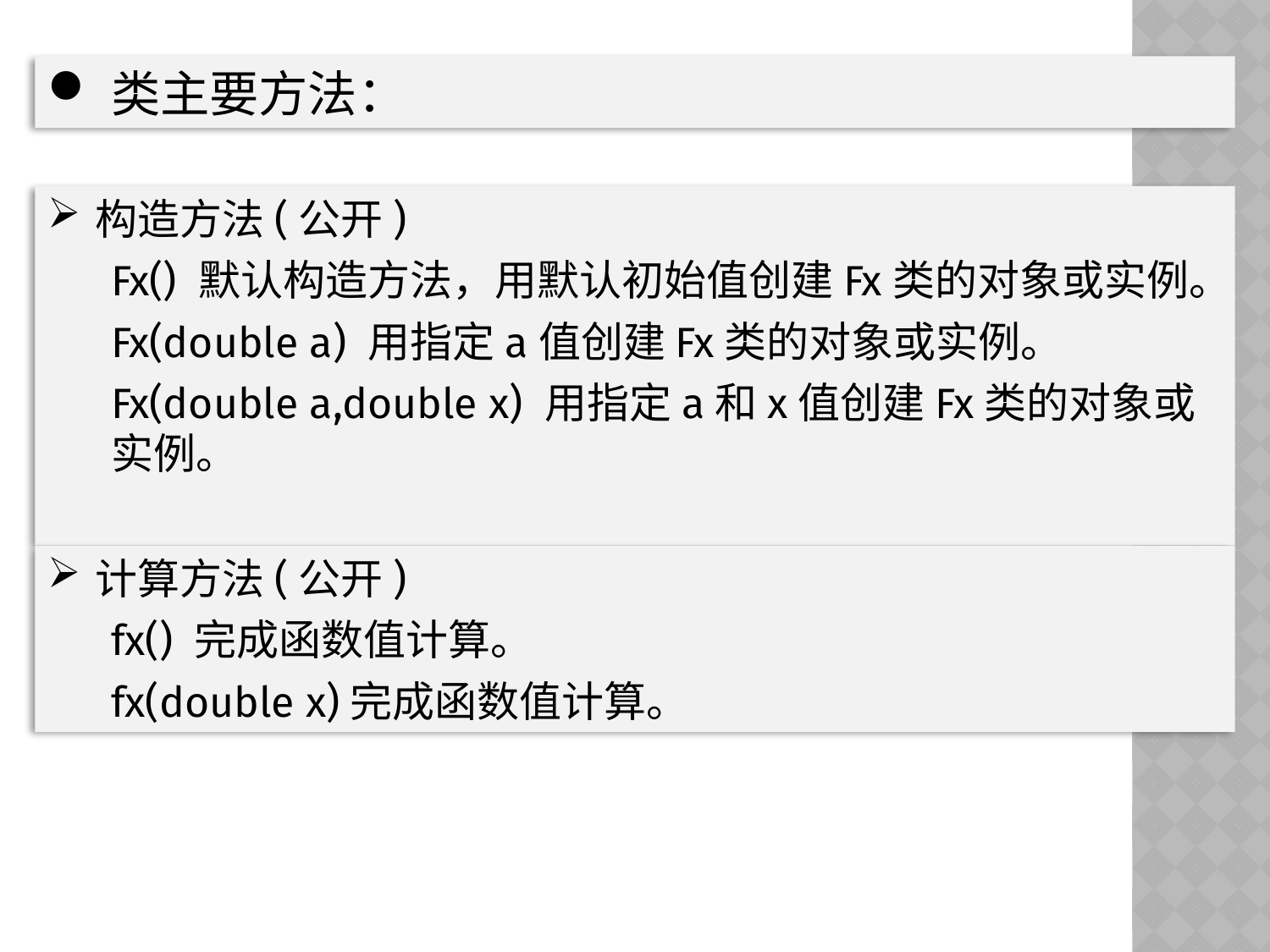

类主要方法：
构造方法(公开)
Fx() 默认构造方法，用默认初始值创建Fx类的对象或实例。
Fx(double a) 用指定a值创建Fx类的对象或实例。
Fx(double a,double x) 用指定a和x值创建Fx类的对象或实例。

计算方法(公开)
fx() 完成函数值计算。
fx(double x)完成函数值计算。